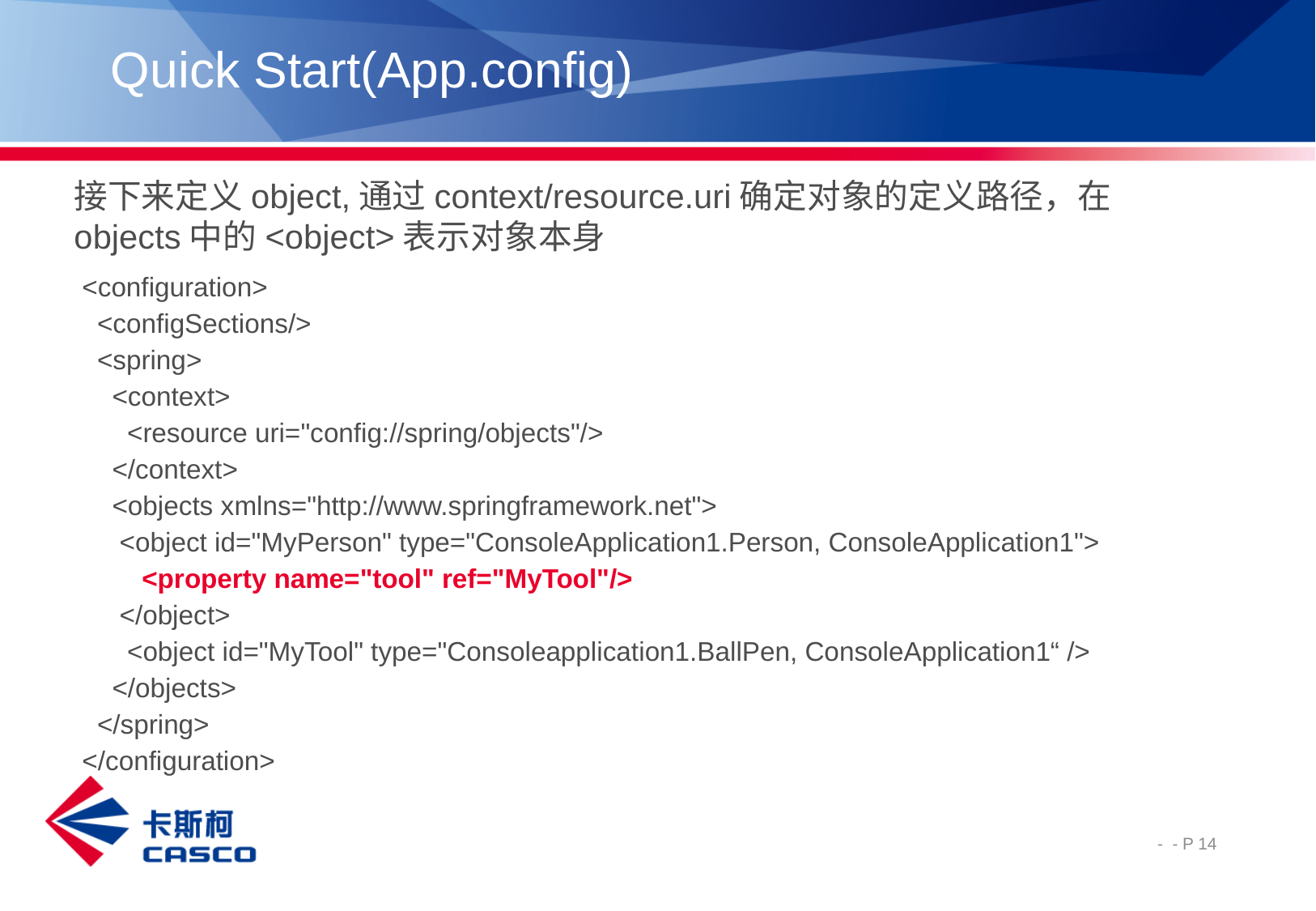

# Quick Start(App.config)
接下来定义object,通过context/resource.uri确定对象的定义路径，在objects中的<object>表示对象本身
<configuration>
  <configSections/>
  <spring>
    <context>
      <resource uri="config://spring/objects"/>
    </context>
    <objects xmlns="http://www.springframework.net">
     <object id="MyPerson" type="ConsoleApplication1.Person, ConsoleApplication1">
        <property name="tool" ref="MyTool"/>
     </object>
      <object id="MyTool" type="Consoleapplication1.BallPen, ConsoleApplication1“ />
    </objects>
  </spring>
</configuration>
 -  - P 14